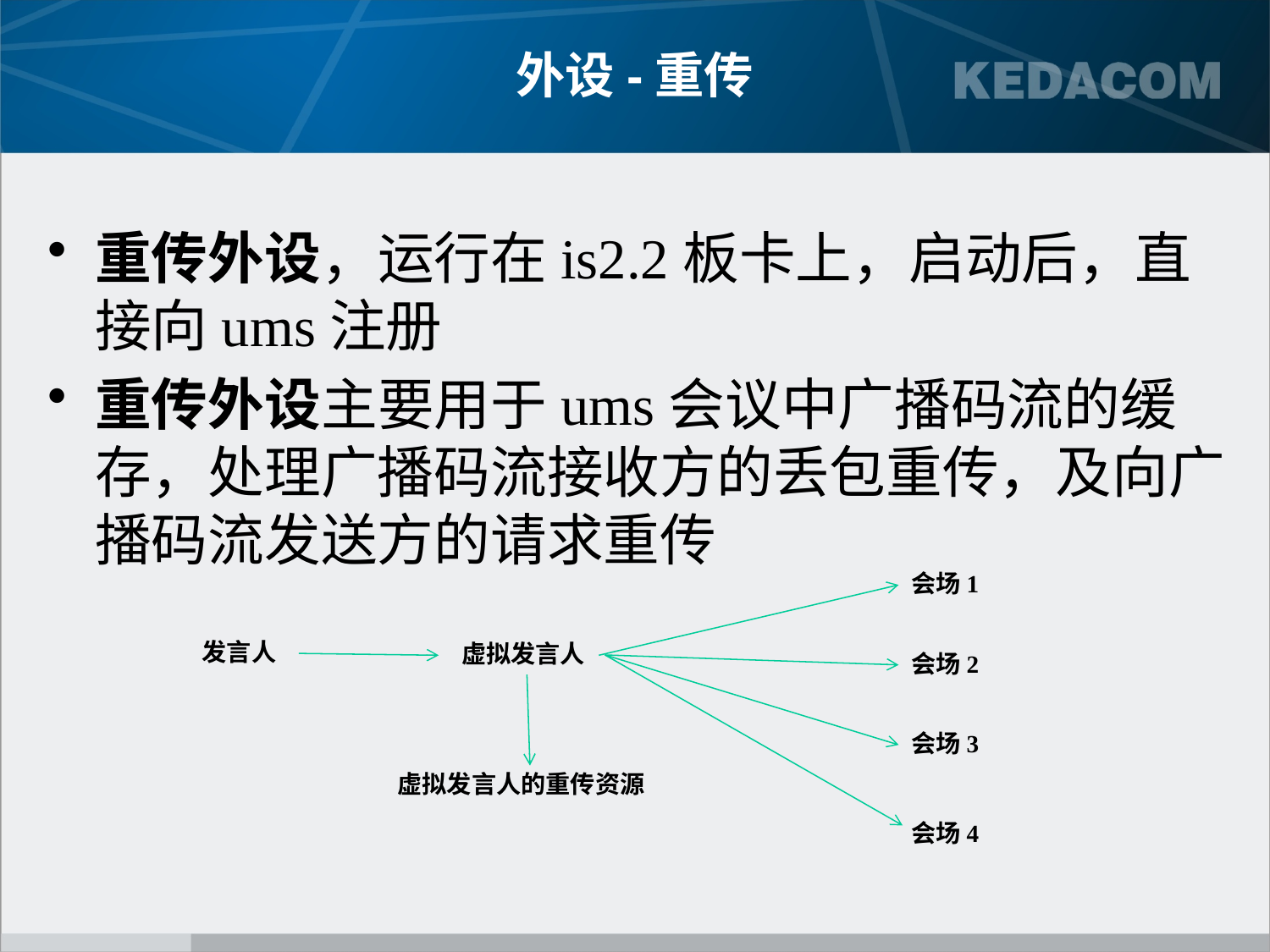

# 外设-重传
重传外设，运行在is2.2板卡上，启动后，直接向ums注册
重传外设主要用于ums会议中广播码流的缓存，处理广播码流接收方的丢包重传，及向广播码流发送方的请求重传

会场1
发言人
虚拟发言人
会场2
会场3
虚拟发言人的重传资源
会场4